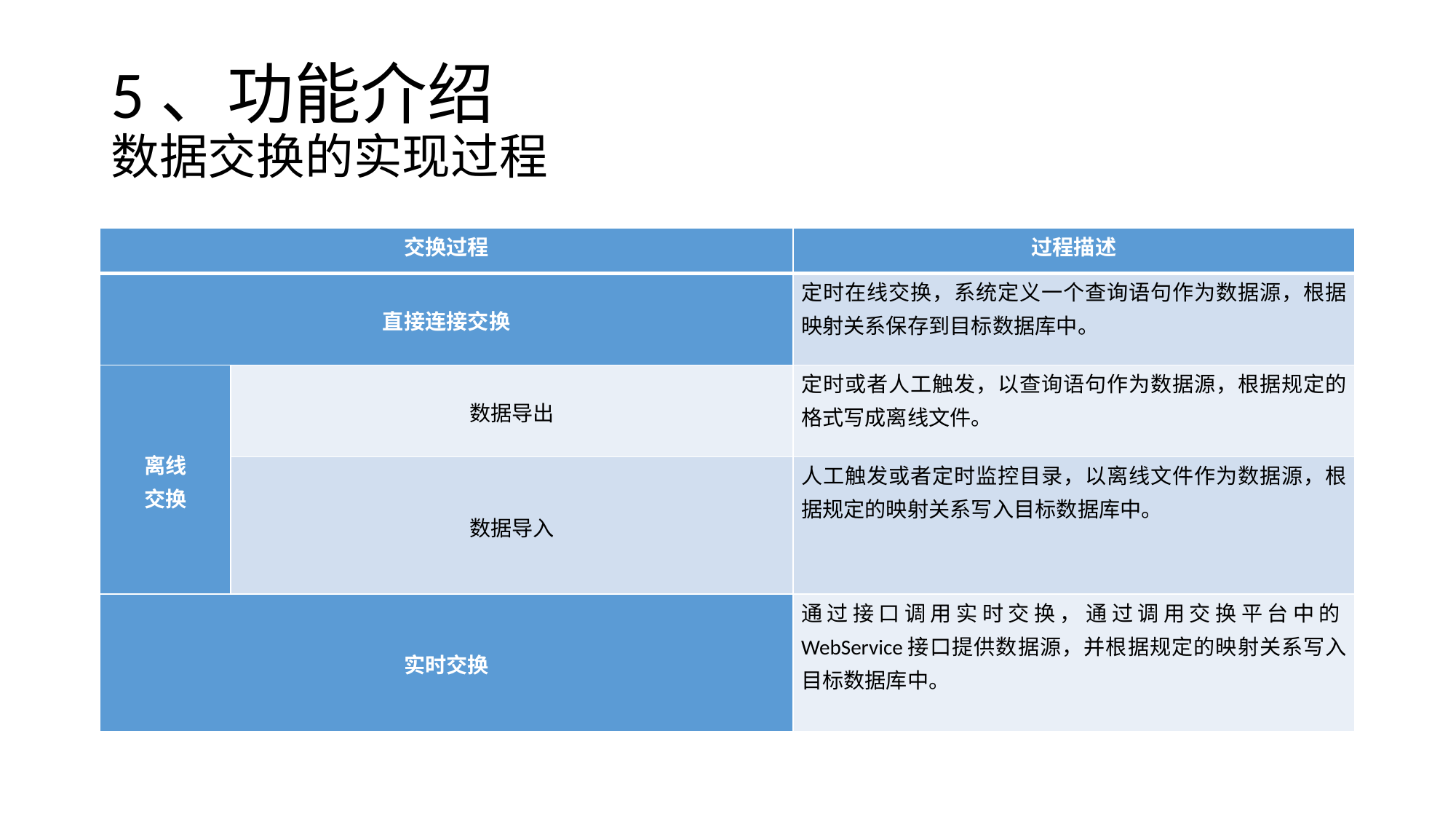

# 5、功能介绍 数据交换的实现过程
| 交换过程 |  | 过程描述 |
| --- | --- | --- |
| 直接连接交换 |  | 定时在线交换，系统定义一个查询语句作为数据源，根据映射关系保存到目标数据库中。 |
| 离线 交换 | 数据导出 | 定时或者人工触发，以查询语句作为数据源，根据规定的格式写成离线文件。 |
|  | 数据导入 | 人工触发或者定时监控目录，以离线文件作为数据源，根据规定的映射关系写入目标数据库中。 |
| 实时交换 |  | 通过接口调用实时交换，通过调用交换平台中的WebService接口提供数据源，并根据规定的映射关系写入目标数据库中。 |